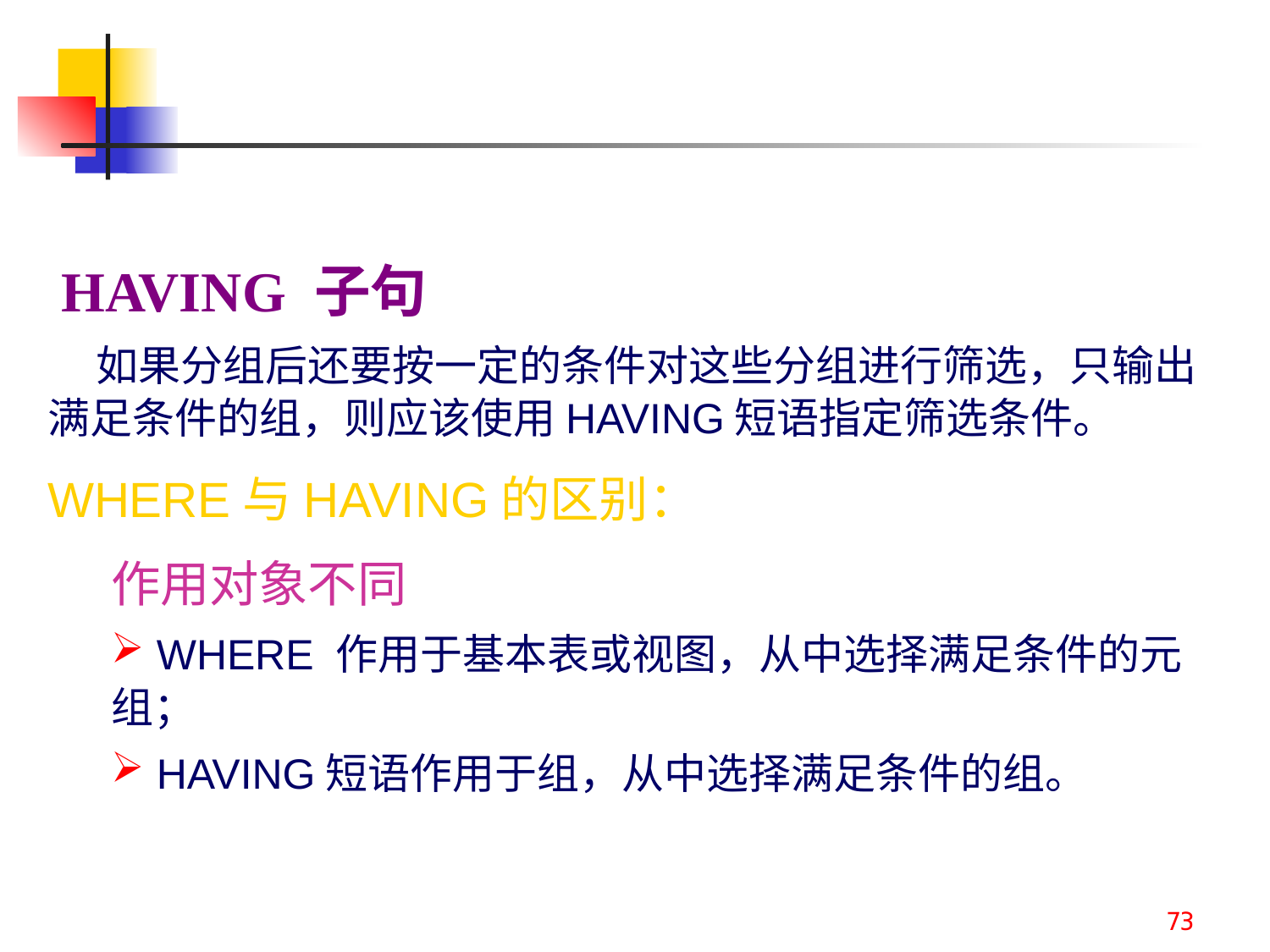

HAVING 子句
    如果分组后还要按一定的条件对这些分组进行筛选，只输出满足条件的组，则应该使用HAVING短语指定筛选条件。
WHERE与HAVING的区别：
作用对象不同
 WHERE 作用于基本表或视图，从中选择满足条件的元组；
 HAVING短语作用于组，从中选择满足条件的组。

73